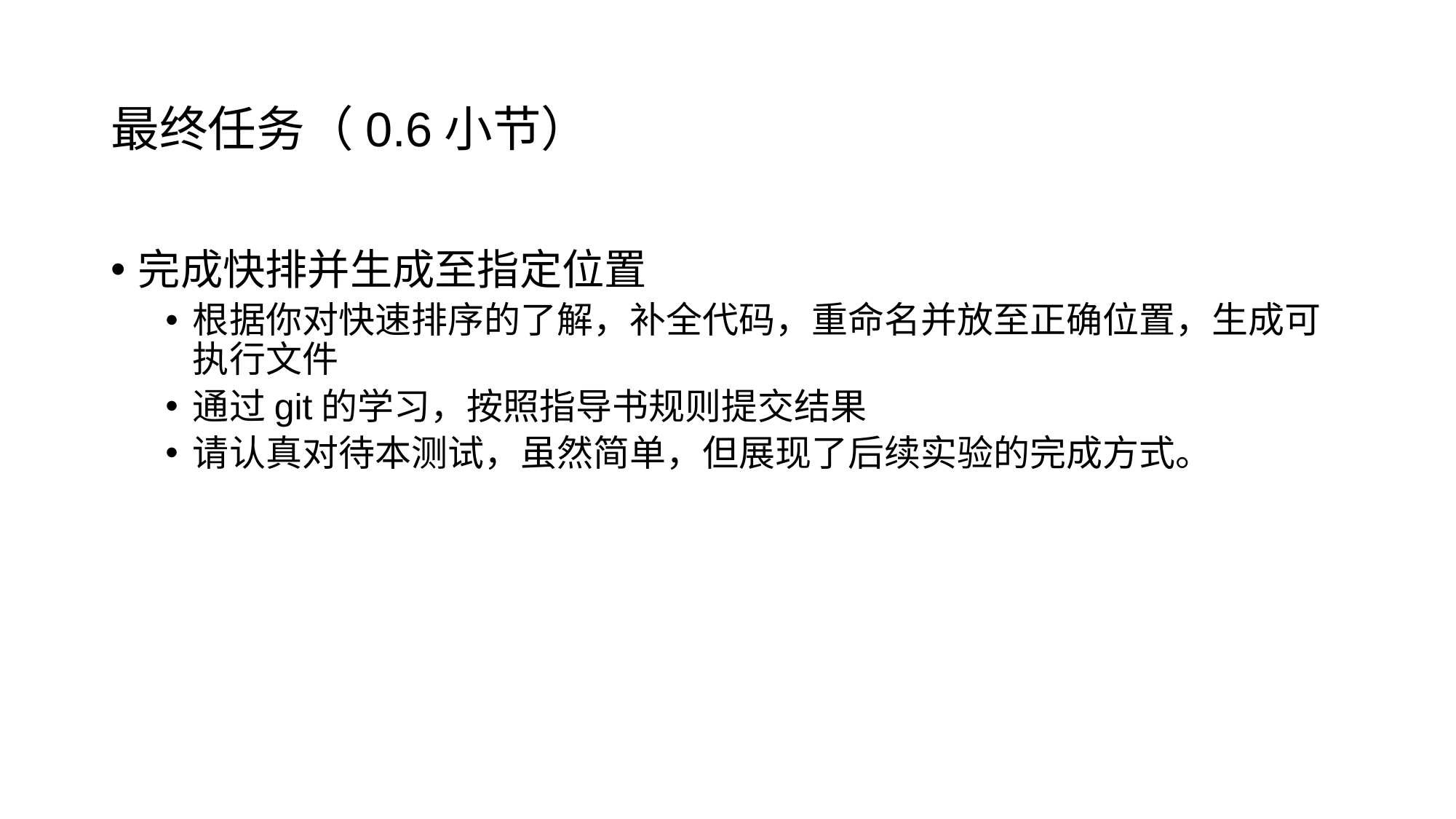

最终任务（0.6小节）
完成快排并生成至指定位置
根据你对快速排序的了解，补全代码，重命名并放至正确位置，生成可执行文件
通过git的学习，按照指导书规则提交结果
请认真对待本测试，虽然简单，但展现了后续实验的完成方式。